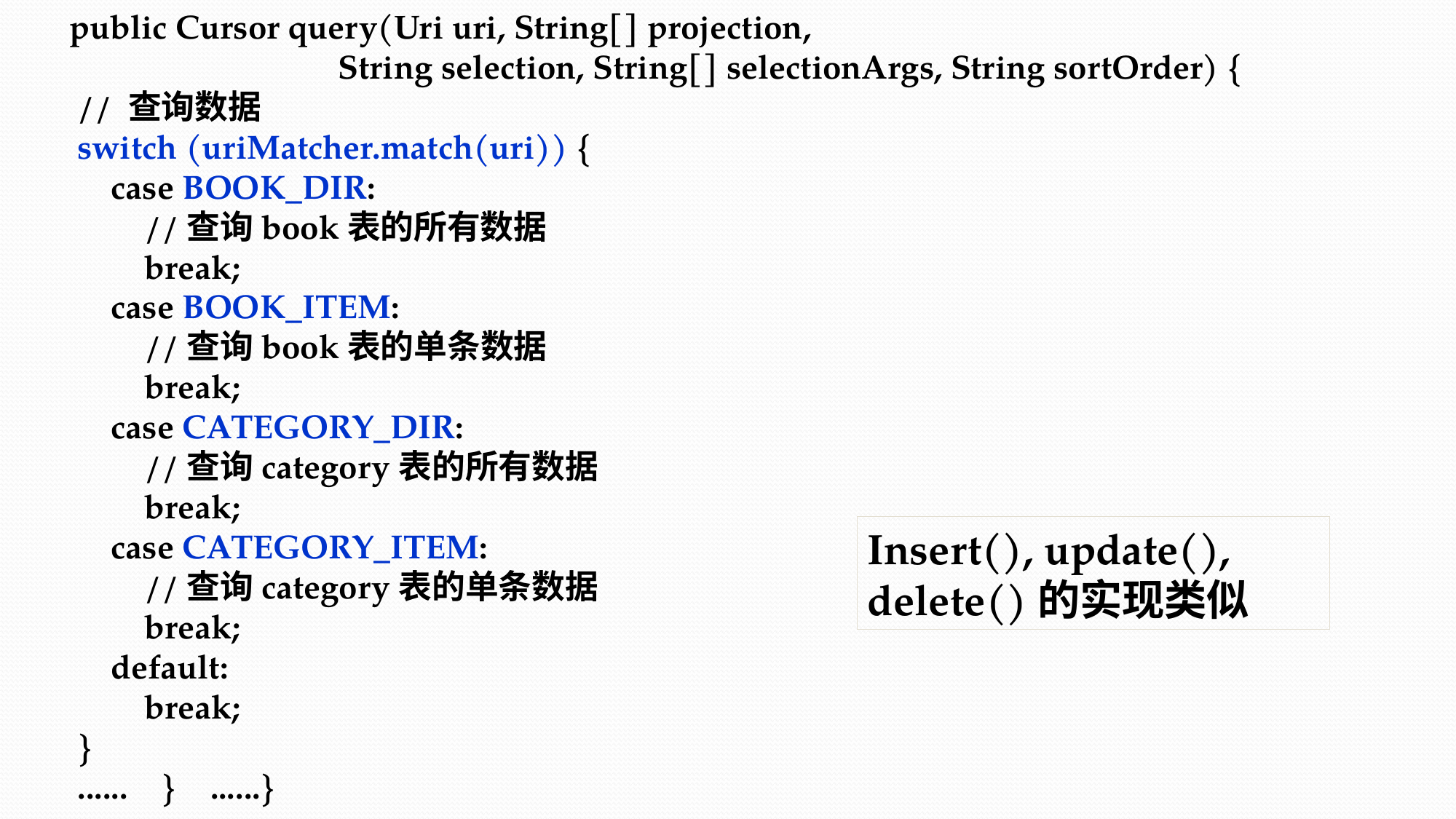

public Cursor query(Uri uri, String[] projection,
			String selection, String[] selectionArgs, String sortOrder) {
        // 查询数据
        switch (uriMatcher.match(uri)) {
            case BOOK_DIR:
                //查询book表的所有数据
                break;
            case BOOK_ITEM:
                //查询book表的单条数据
                break;
            case CATEGORY_DIR:
                //查询category表的所有数据
                break;
            case CATEGORY_ITEM:
                //查询category表的单条数据
                break;
            default:
                break;
        }
        ......    }    ......}
Insert(), update(), delete()的实现类似